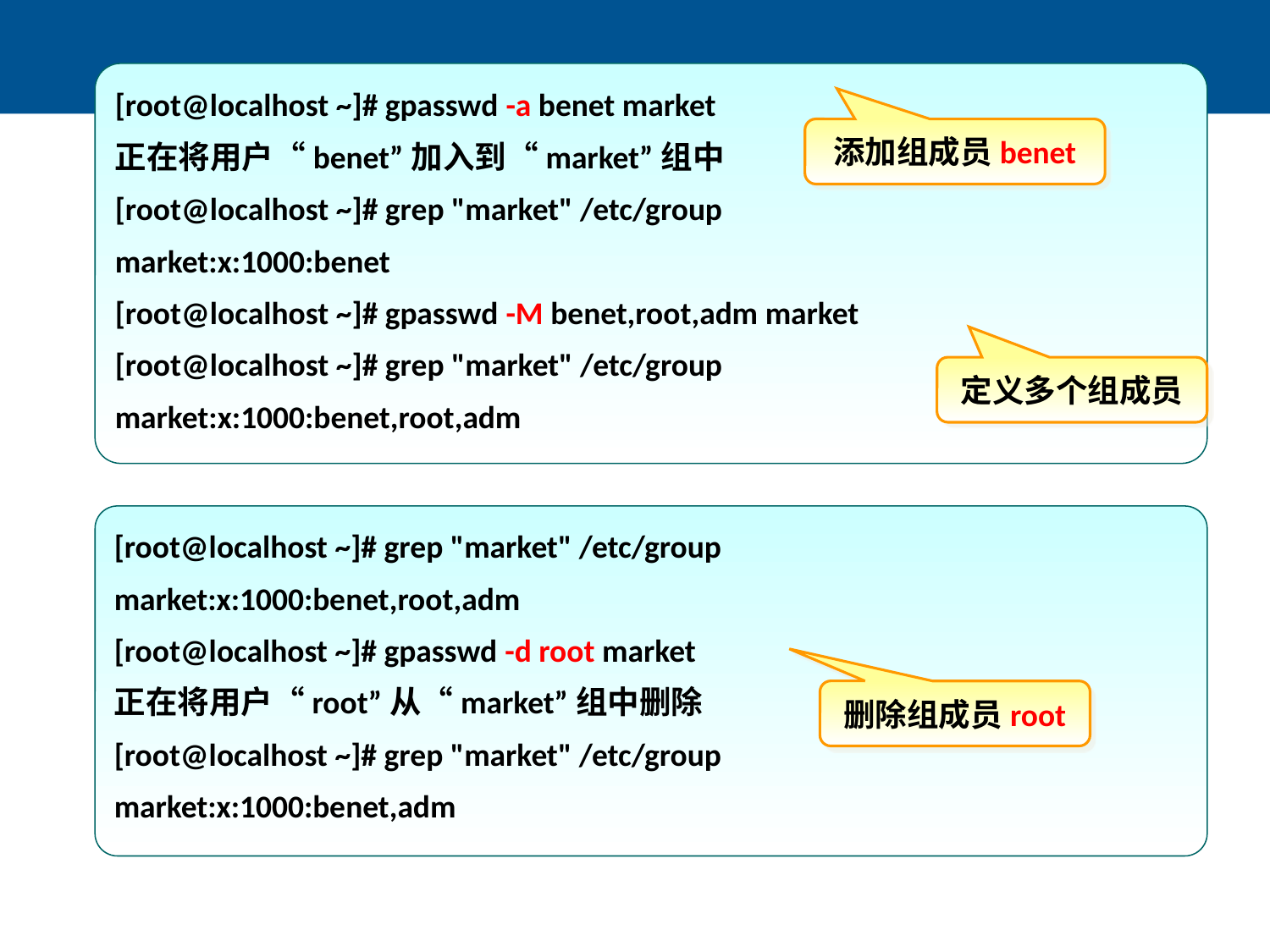

[root@localhost ~]# gpasswd -a benet market
正在将用户“benet”加入到“market”组中
[root@localhost ~]# grep "market" /etc/group
market:x:1000:benet
[root@localhost ~]# gpasswd -M benet,root,adm market
[root@localhost ~]# grep "market" /etc/group
market:x:1000:benet,root,adm
添加组成员benet
定义多个组成员
[root@localhost ~]# grep "market" /etc/group
market:x:1000:benet,root,adm
[root@localhost ~]# gpasswd -d root market
正在将用户“root”从“market”组中删除
[root@localhost ~]# grep "market" /etc/group
market:x:1000:benet,adm
删除组成员root